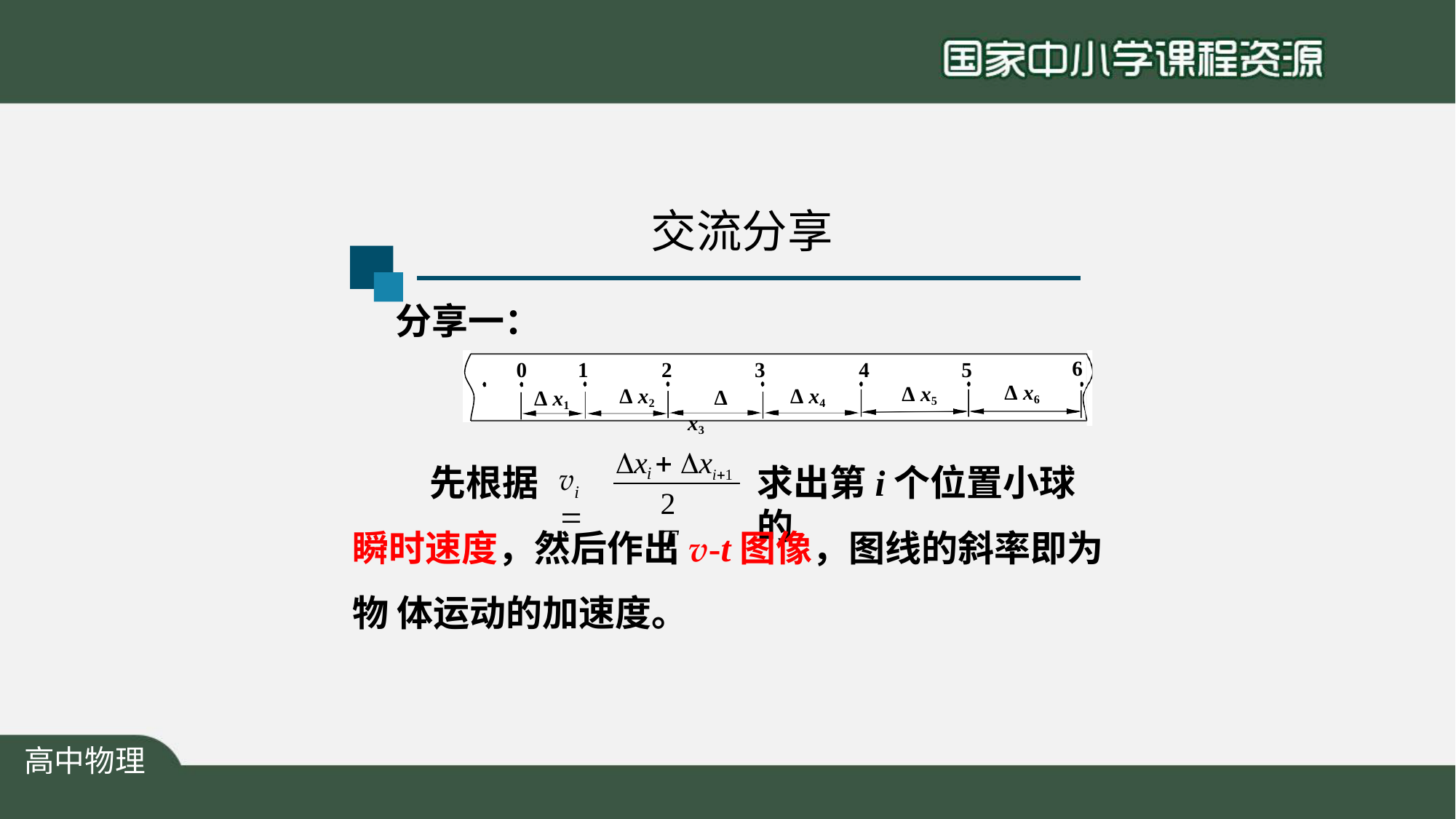

# 交流分享

分享一：

6

0
1
2
3
4
5
Δ x6
Δ x5
Δ x2
Δ x4

Δ

Δ x1
x3
Δx + Δxi+1
先根据
求出第i个位置小球的
v	=
i
i
2T

瞬时速度，然后作出v-t图像，图线的斜率即为物 体运动的加速度。
高中物理